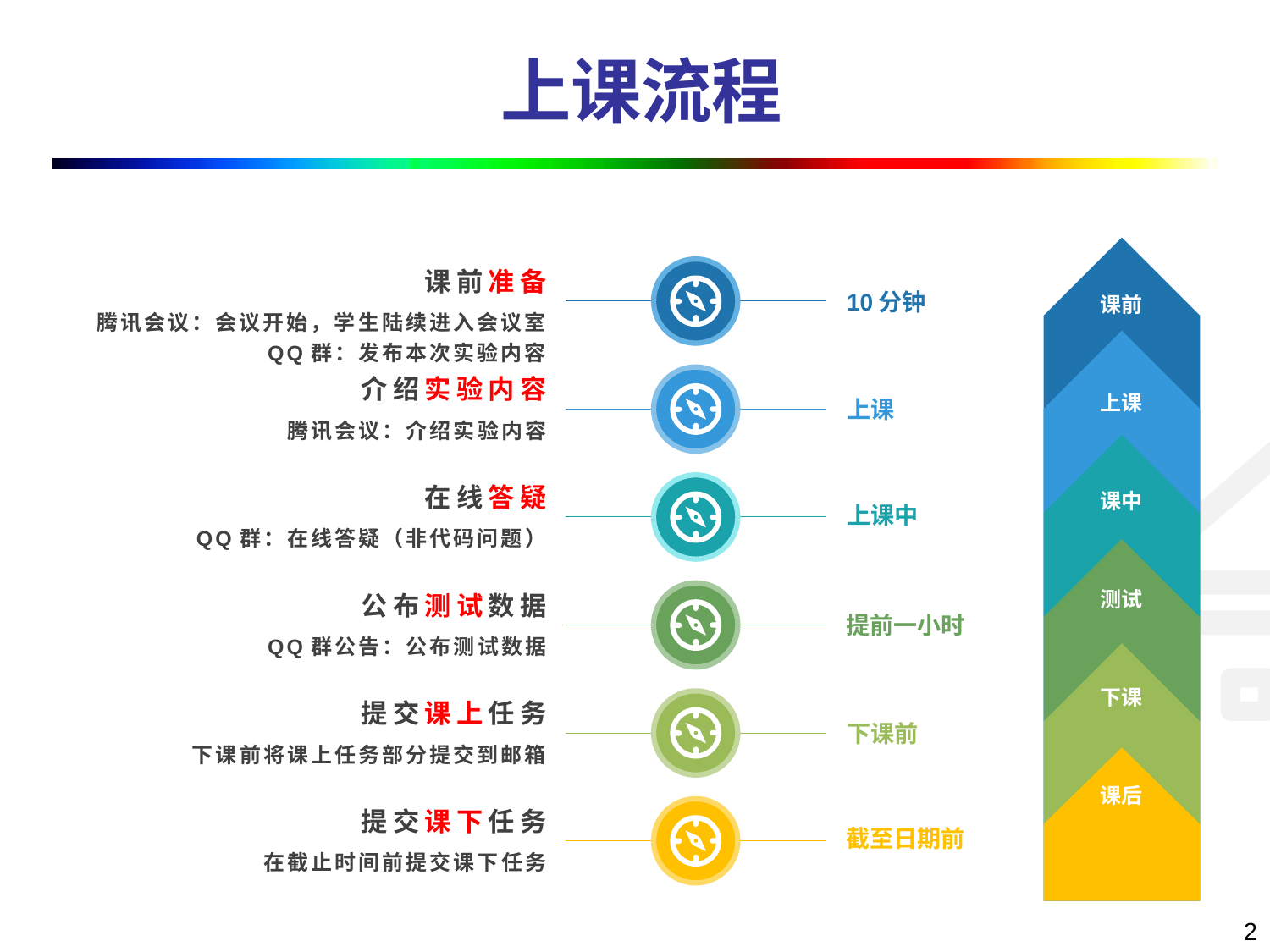

# 上课流程
课前准备

10分钟

课前
腾讯会议：会议开始，学生陆续进入会议室
QQ群：发布本次实验内容

介绍实验内容

上课
上课

腾讯会议：介绍实验内容

在线答疑

课中
上课中

QQ群：在线答疑（非代码问题）

公布测试数据
测试

提前一小时

QQ群公告：公布测试数据

下课
提交课上任务

下课前

下课前将课上任务部分提交到邮箱

课后
提交课下任务

截至日期前

在截止时间前提交课下任务
2